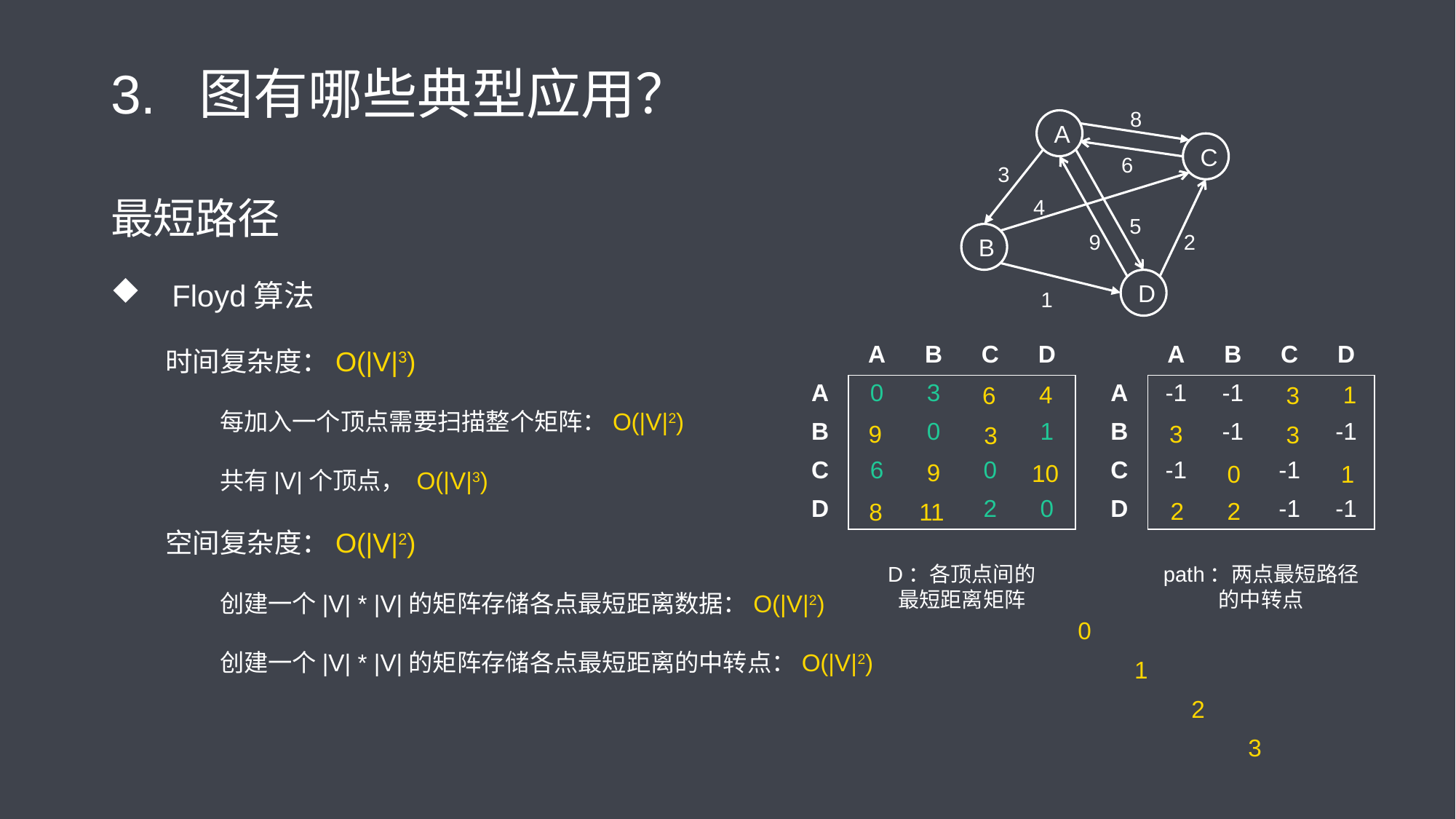

# 图有哪些典型应用？
8
A
C
B
D
6
3
4
5
9
2
1
最短路径
Floyd算法
时间复杂度：O(|V|3)
每加入一个顶点需要扫描整个矩阵：O(|V|2)
共有|V|个顶点， O(|V|3)
空间复杂度：O(|V|2)
创建一个|V| * |V|的矩阵存储各点最短距离数据：O(|V|2)
创建一个|V| * |V|的矩阵存储各点最短距离的中转点：O(|V|2)
|  | A | B | C | D |
| --- | --- | --- | --- | --- |
| A | 0 | 3 | 8 | 5 |
| B | ∞ | 0 | 4 | 1 |
| C | 6 | ∞ | 0 | ∞ |
| D | 9 | ∞ | 2 | 0 |
|  | A | B | C | D |
| --- | --- | --- | --- | --- |
| A | -1 | -1 | -1 | -1 |
| B | -1 | -1 | -1 | -1 |
| C | -1 | -1 | -1 | -1 |
| D | -1 | -1 | -1 | -1 |
4
1
7
6
1
3
9
10
3
2
3
3
10
11
0
0
1
9
8
12
11
2
0
2
D：各顶点间的
最短距离矩阵
path：两点最短路径的中转点
0
1
2
3